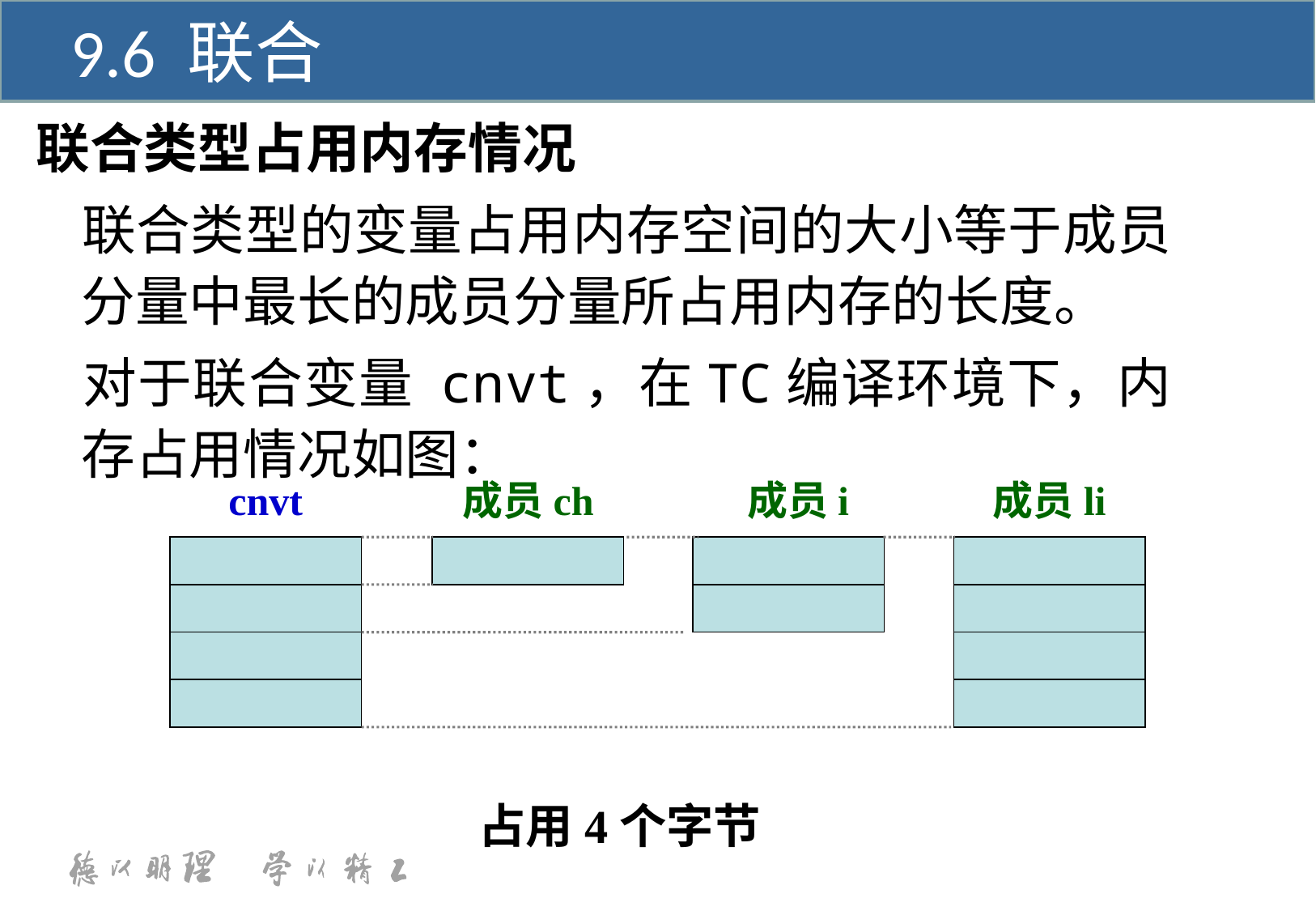

9.6 联合
联合类型占用内存情况
	联合类型的变量占用内存空间的大小等于成员分量中最长的成员分量所占用内存的长度。
	对于联合变量 cnvt，在TC编译环境下，内存占用情况如图：
cnvt
成员ch
 成员i
成员li

占用4个字节
130